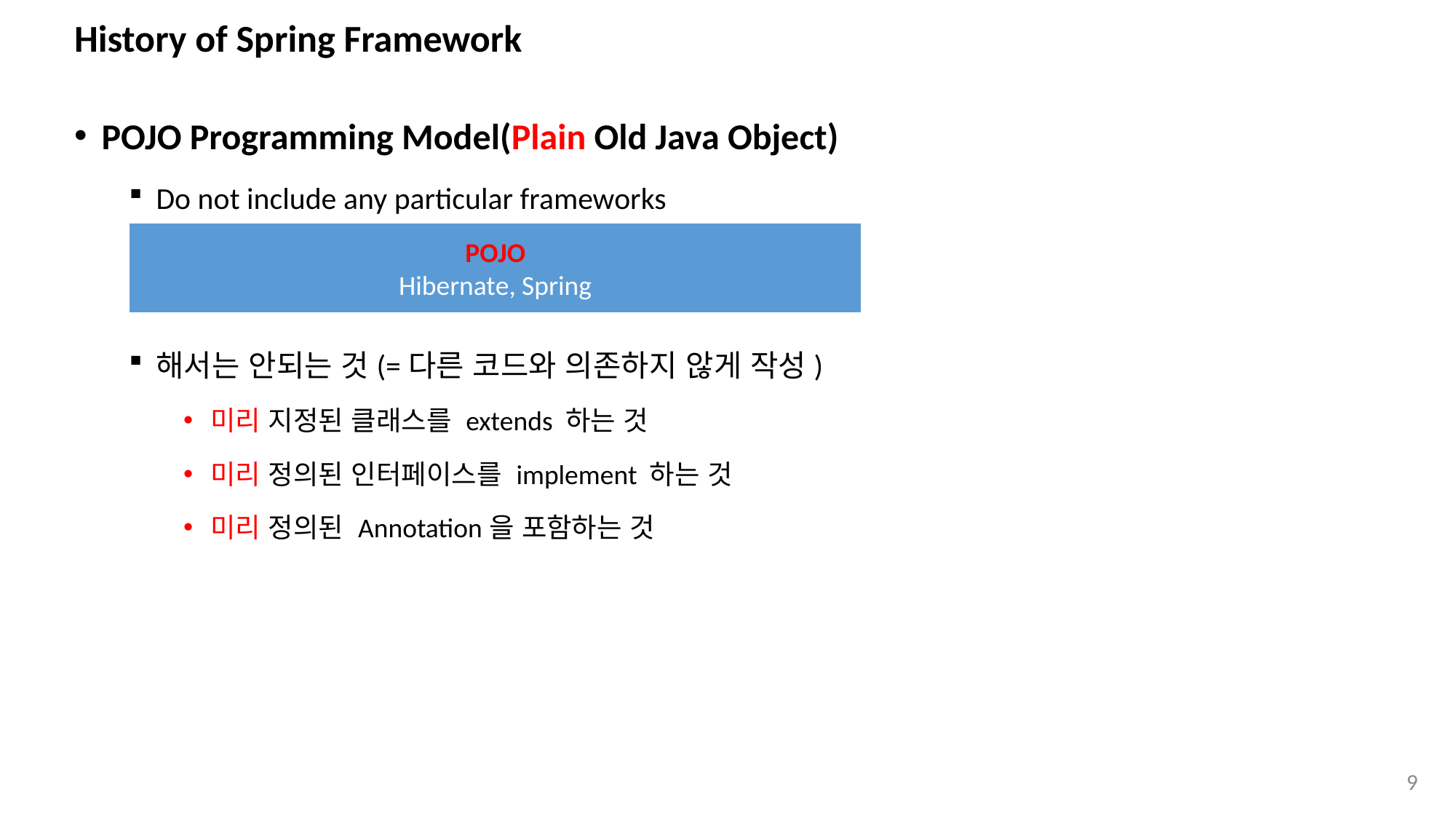

# History of Spring Framework
POJO Programming Model(Plain Old Java Object)
Do not include any particular frameworks

해서는 안되는 것(=다른 코드와 의존하지 않게 작성)
미리 지정된 클래스를 extends 하는 것
미리 정의된 인터페이스를 implement 하는 것
미리 정의된 Annotation을 포함하는 것
POJO
Hibernate, Spring
9